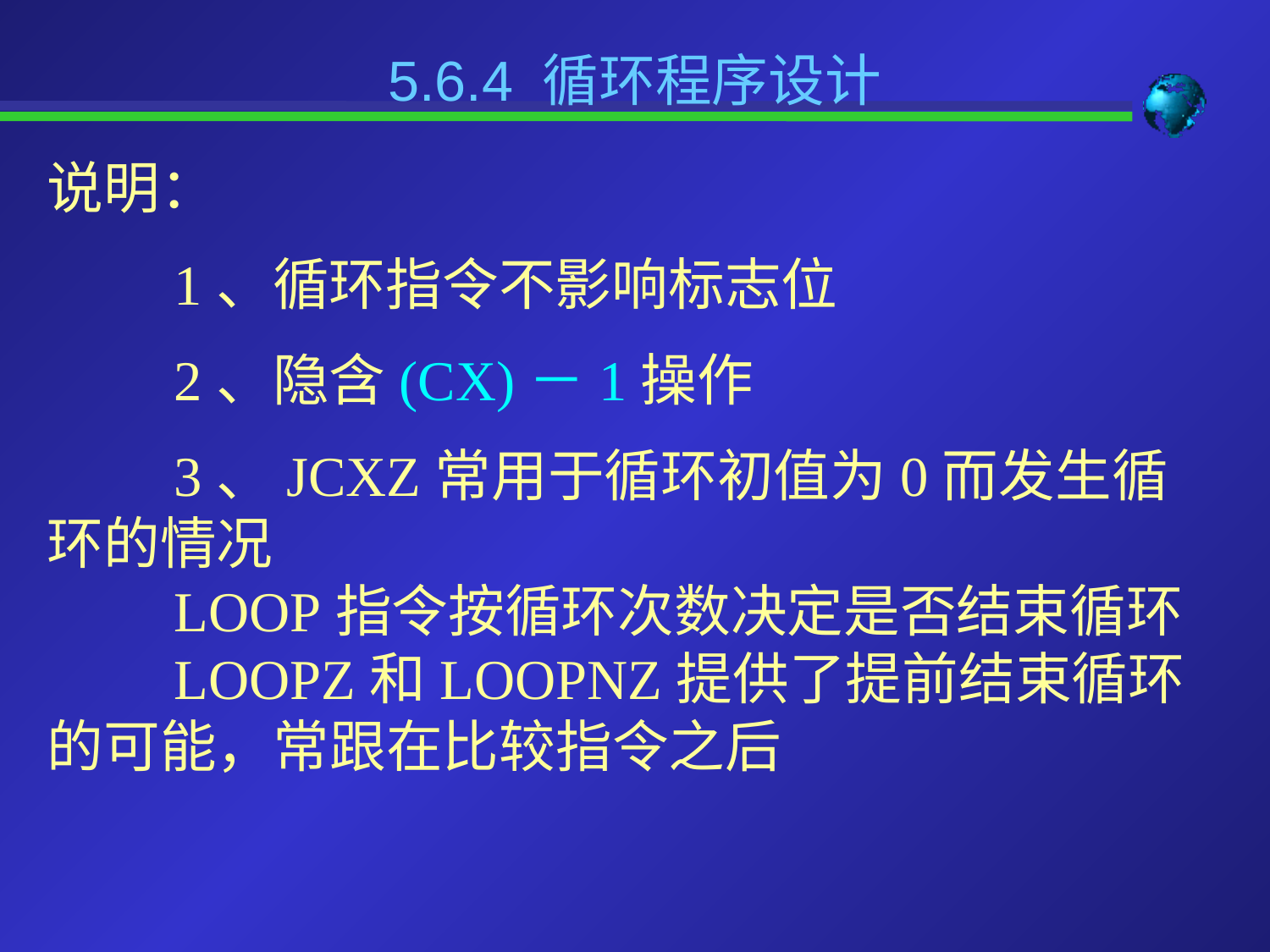

5.6.4 循环程序设计
说明：
	1、循环指令不影响标志位
	2、隐含(CX)－1操作
	3、JCXZ常用于循环初值为0而发生循环的情况
	LOOP指令按循环次数决定是否结束循环
	LOOPZ和LOOPNZ提供了提前结束循环的可能，常跟在比较指令之后
29